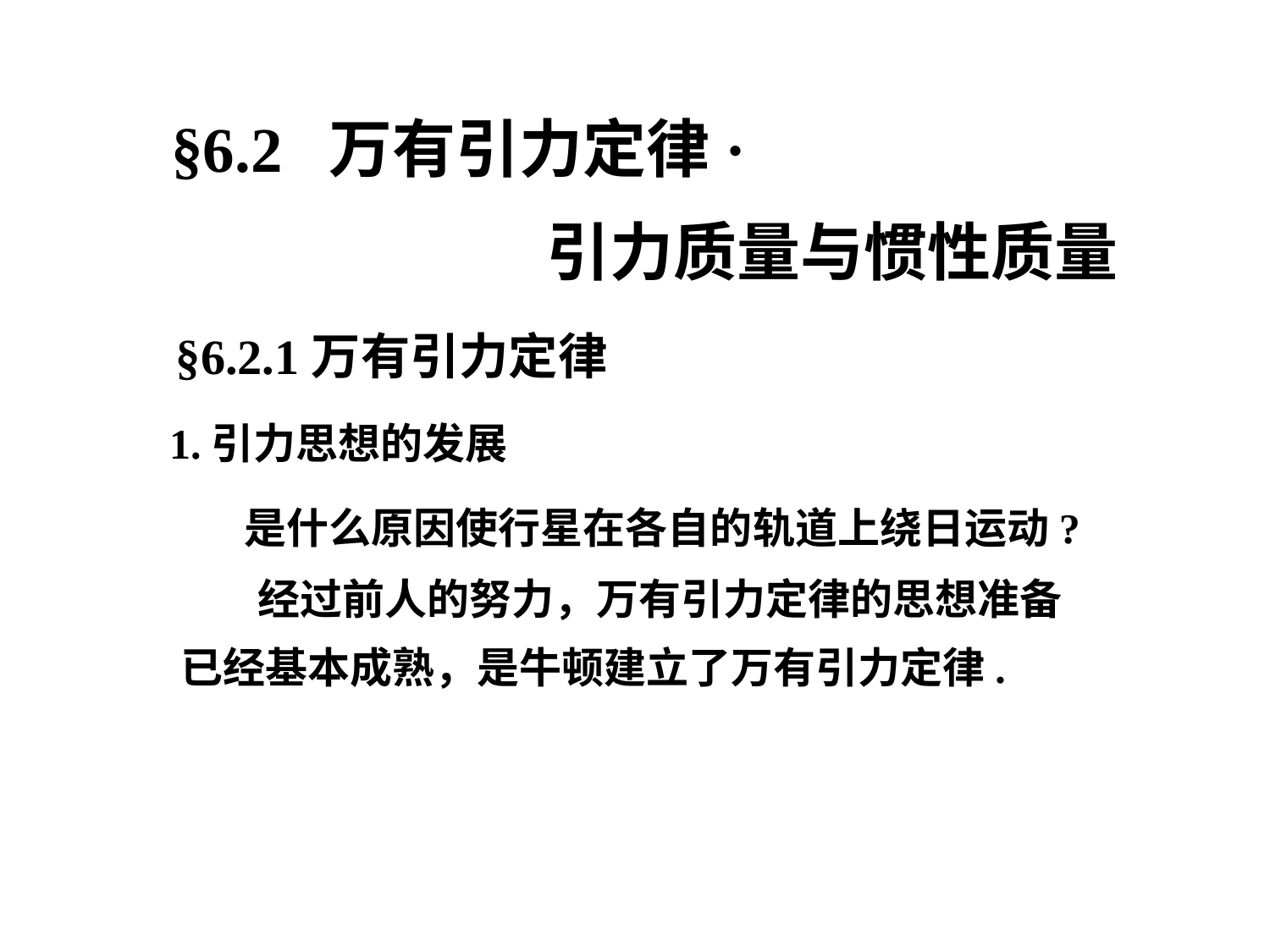

§6.2  万有引力定律·
                         引力质量与惯性质量
§6.2.1万有引力定律
1.引力思想的发展
是什么原因使行星在各自的轨道上绕日运动?
        经过前人的努力，万有引力定律的思想准备  已经基本成熟，是牛顿建立了万有引力定律.